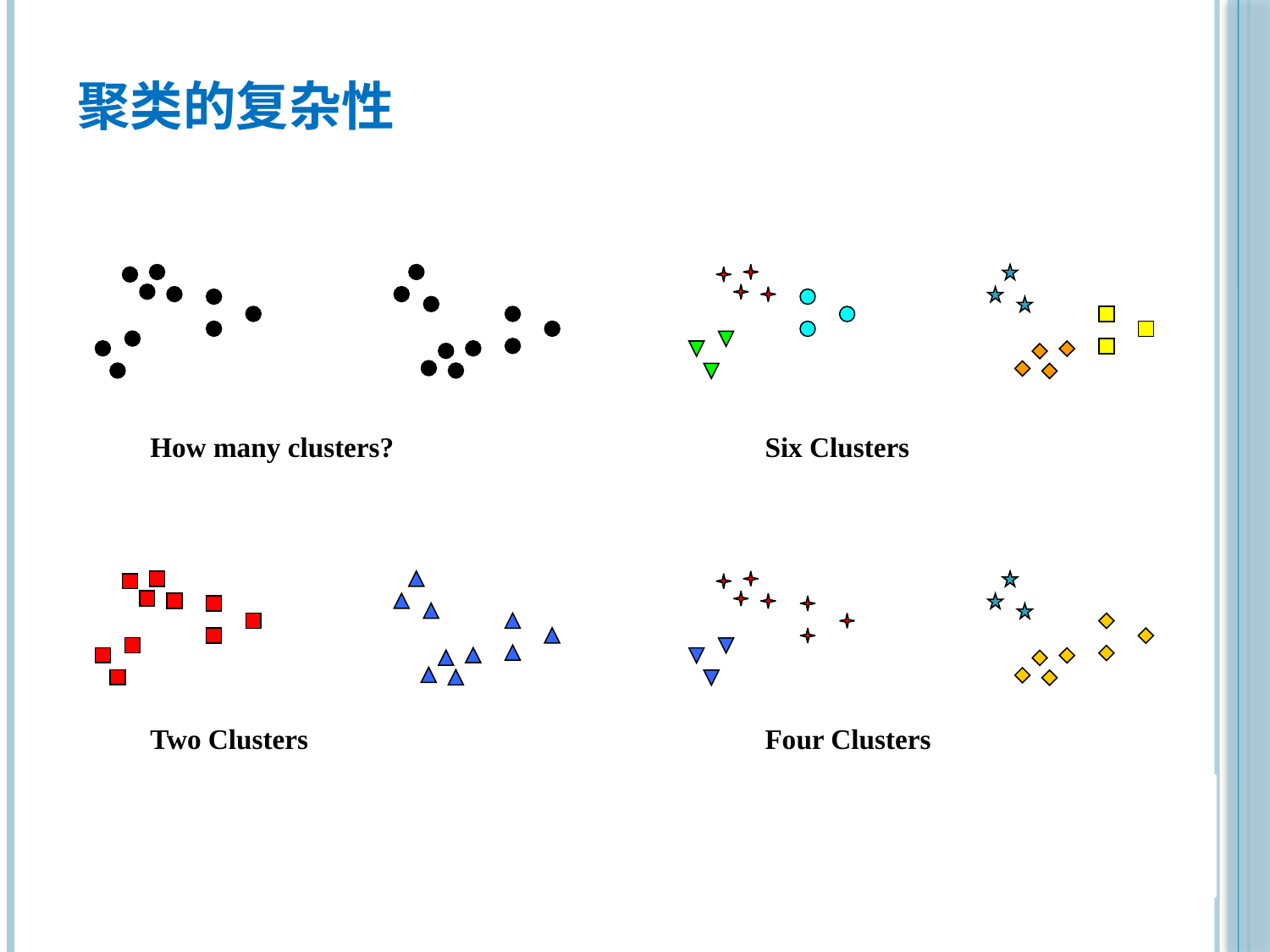

# 聚类的复杂性

How many clusters?

Six Clusters

Two Clusters

Four Clusters